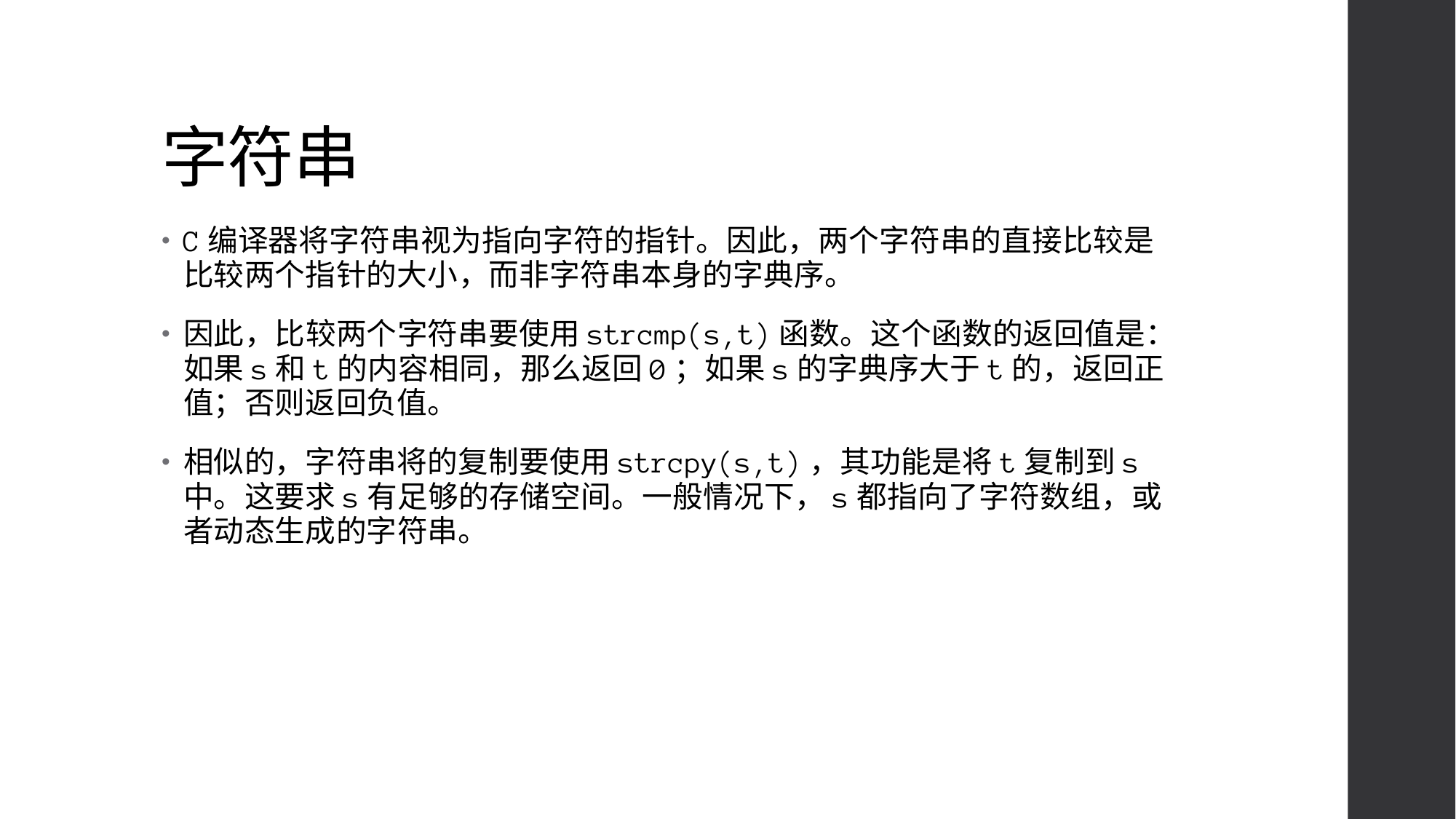

# 字符串
C编译器将字符串视为指向字符的指针。因此，两个字符串的直接比较是比较两个指针的大小，而非字符串本身的字典序。
因此，比较两个字符串要使用strcmp(s,t)函数。这个函数的返回值是：如果s和t的内容相同，那么返回0；如果s的字典序大于t的，返回正值；否则返回负值。
相似的，字符串将的复制要使用strcpy(s,t)，其功能是将t复制到s中。这要求s有足够的存储空间。一般情况下，s都指向了字符数组，或者动态生成的字符串。